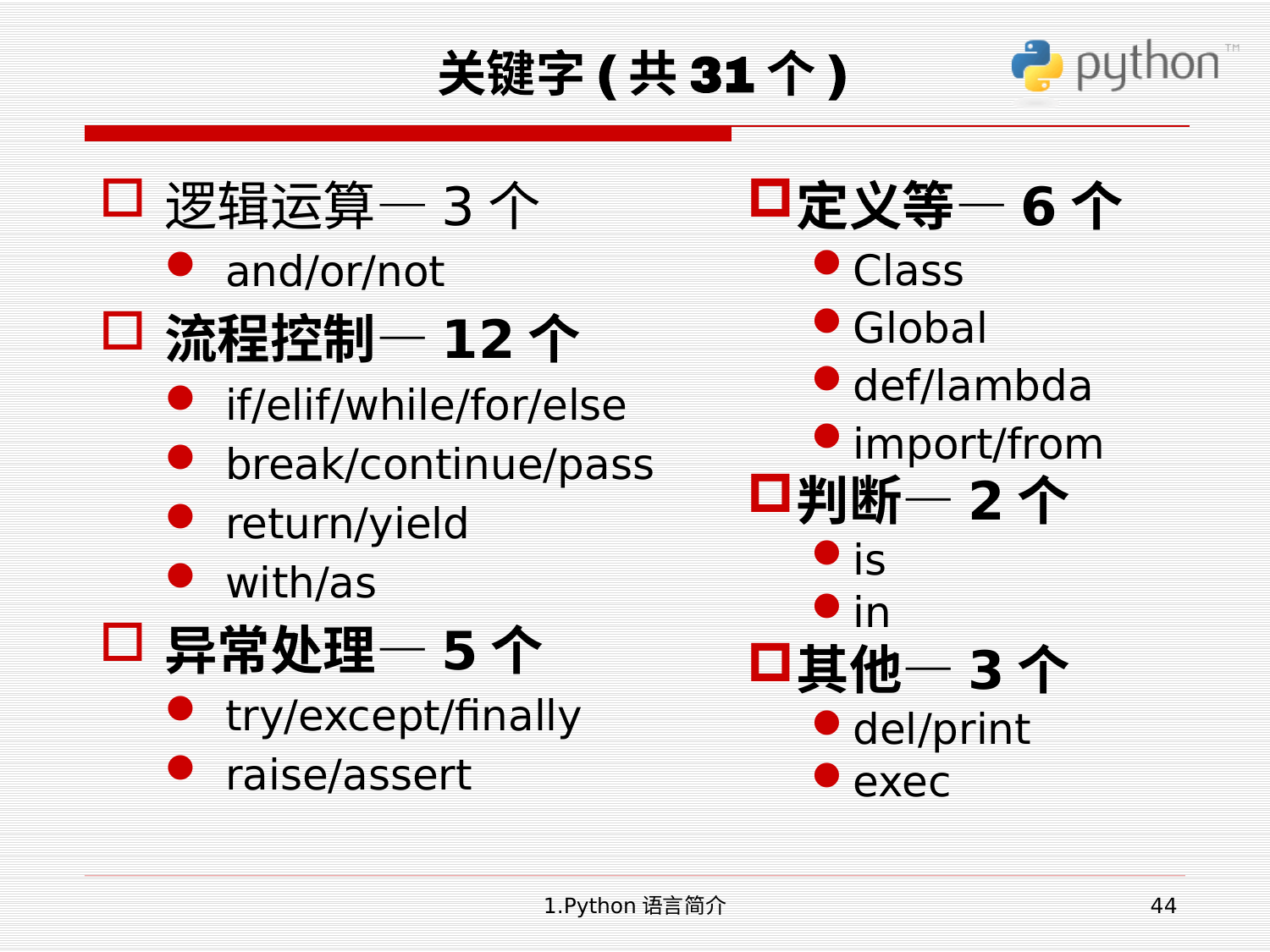

关键字(共31个)
定义等—6个
Class
Global
def/lambda
import/from
判断—2个
is
in
其他—3个
del/print
exec
逻辑运算—3个
and/or/not
流程控制—12个
if/elif/while/for/else
break/continue/pass
return/yield
with/as
异常处理—5个
try/except/finally
raise/assert
1.Python语言简介
44